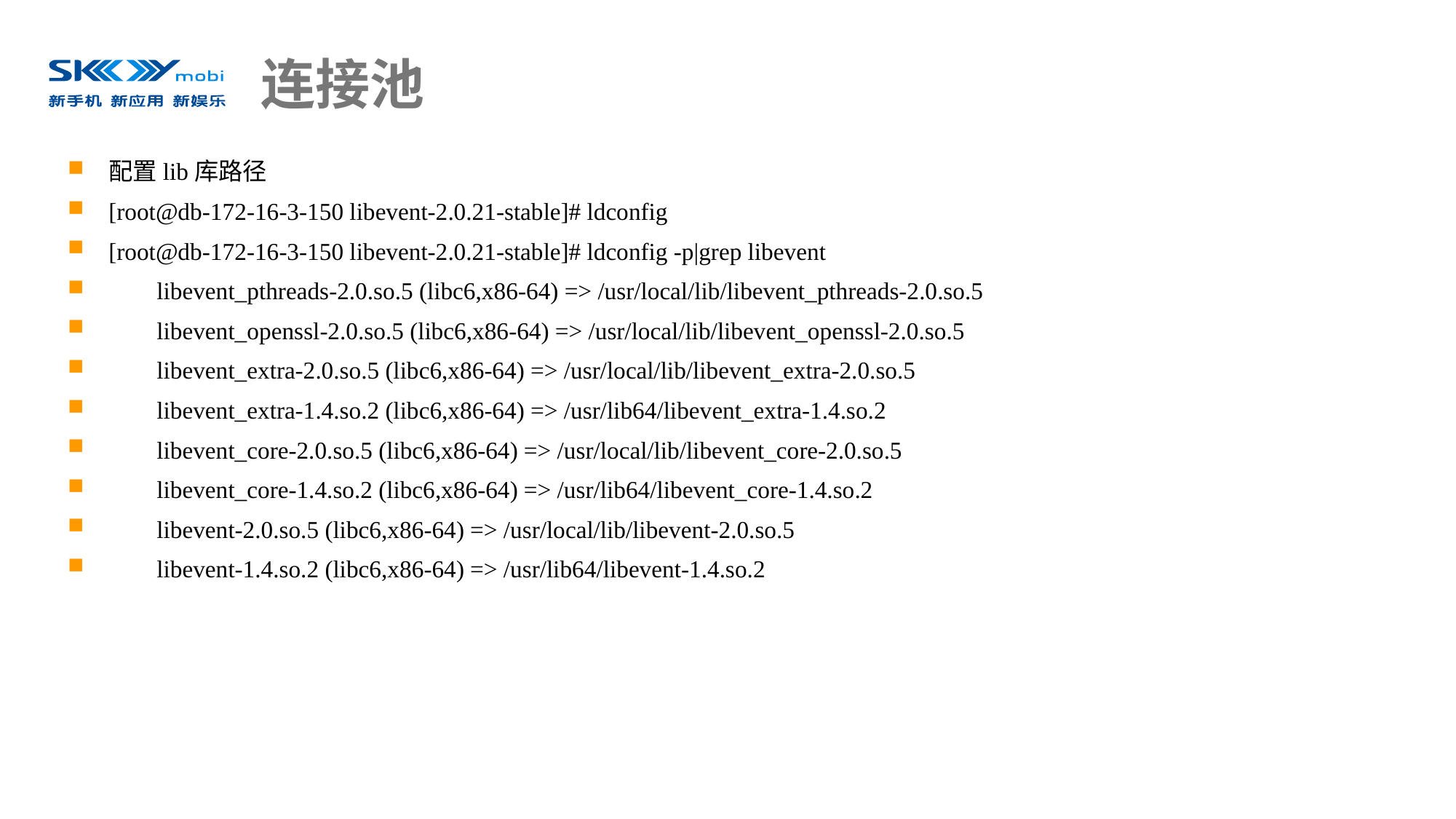

# 连接池
配置lib库路径
[root@db-172-16-3-150 libevent-2.0.21-stable]# ldconfig
[root@db-172-16-3-150 libevent-2.0.21-stable]# ldconfig -p|grep libevent
        libevent_pthreads-2.0.so.5 (libc6,x86-64) => /usr/local/lib/libevent_pthreads-2.0.so.5
        libevent_openssl-2.0.so.5 (libc6,x86-64) => /usr/local/lib/libevent_openssl-2.0.so.5
        libevent_extra-2.0.so.5 (libc6,x86-64) => /usr/local/lib/libevent_extra-2.0.so.5
        libevent_extra-1.4.so.2 (libc6,x86-64) => /usr/lib64/libevent_extra-1.4.so.2
        libevent_core-2.0.so.5 (libc6,x86-64) => /usr/local/lib/libevent_core-2.0.so.5
        libevent_core-1.4.so.2 (libc6,x86-64) => /usr/lib64/libevent_core-1.4.so.2
        libevent-2.0.so.5 (libc6,x86-64) => /usr/local/lib/libevent-2.0.so.5
        libevent-1.4.so.2 (libc6,x86-64) => /usr/lib64/libevent-1.4.so.2